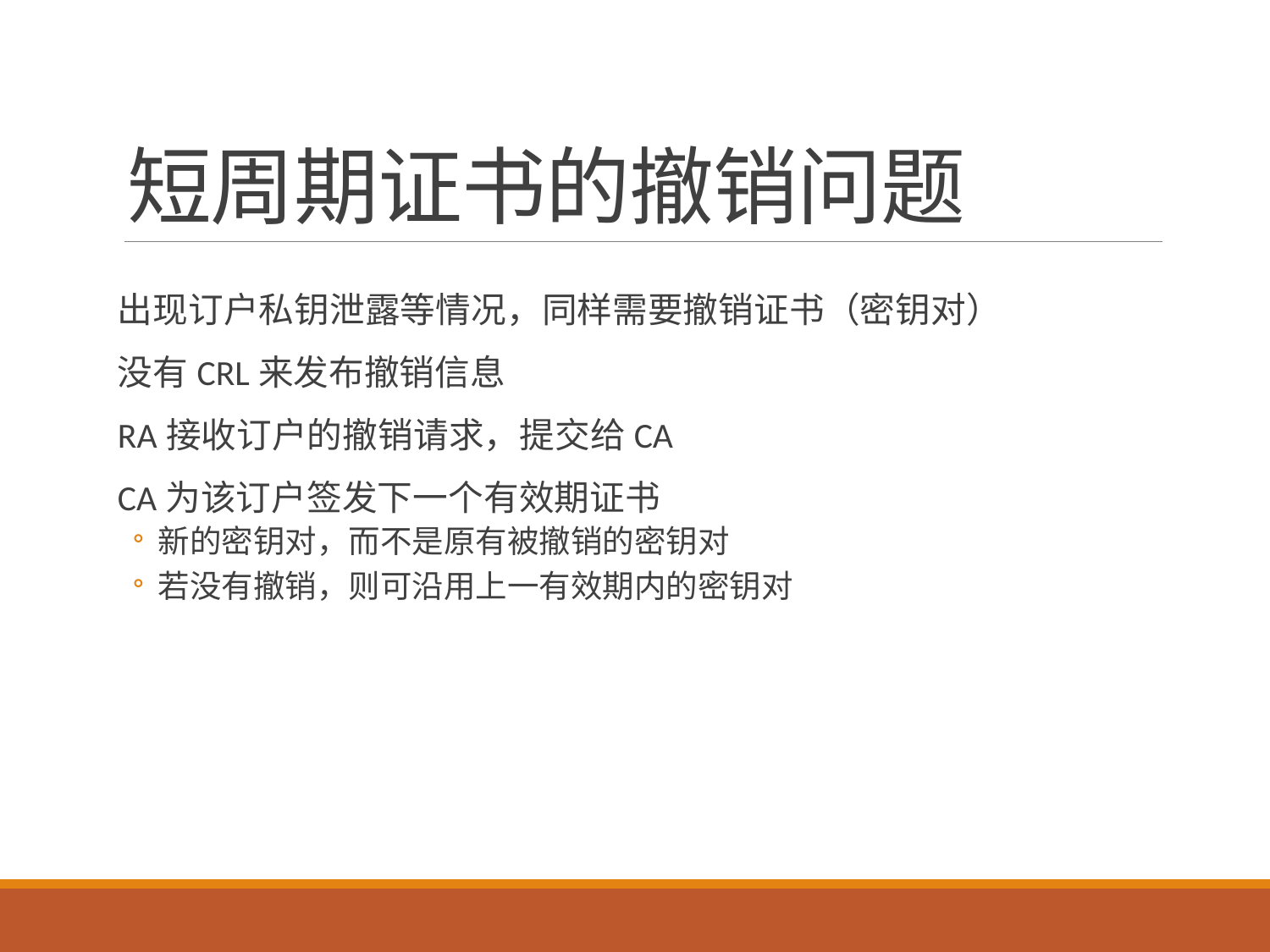

# 短周期证书的撤销问题
出现订户私钥泄露等情况，同样需要撤销证书（密钥对）
没有CRL来发布撤销信息
RA接收订户的撤销请求，提交给CA
CA为该订户签发下一个有效期证书
新的密钥对，而不是原有被撤销的密钥对
若没有撤销，则可沿用上一有效期内的密钥对
123